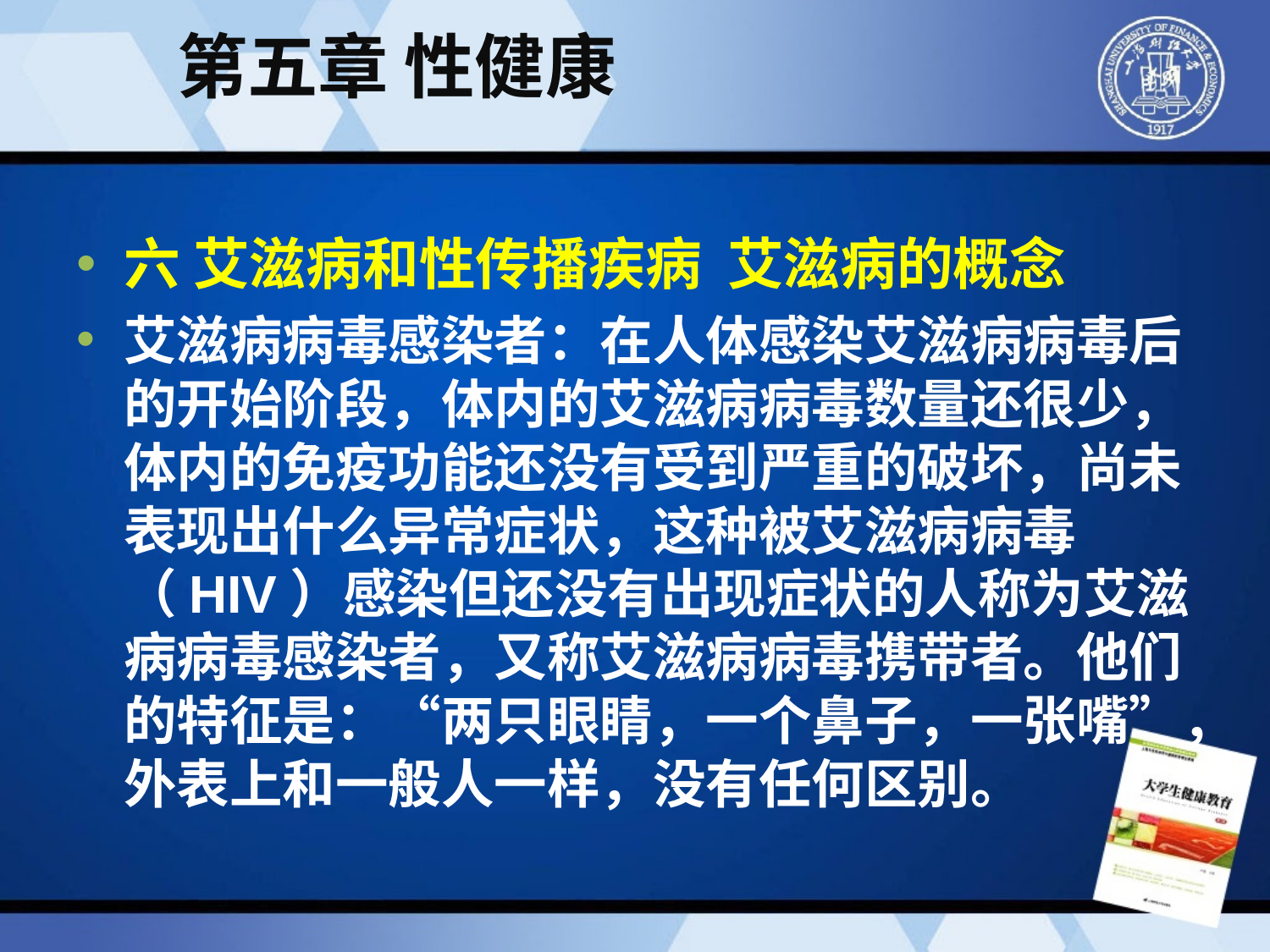

# 第五章 性健康
六 艾滋病和性传播疾病  艾滋病的概念
艾滋病病毒感染者：在人体感染艾滋病病毒后的开始阶段，体内的艾滋病病毒数量还很少，体内的免疫功能还没有受到严重的破坏，尚未表现出什么异常症状，这种被艾滋病病毒（HIV）感染但还没有出现症状的人称为艾滋病病毒感染者，又称艾滋病病毒携带者。他们的特征是：“两只眼睛，一个鼻子，一张嘴”，外表上和一般人一样，没有任何区别。